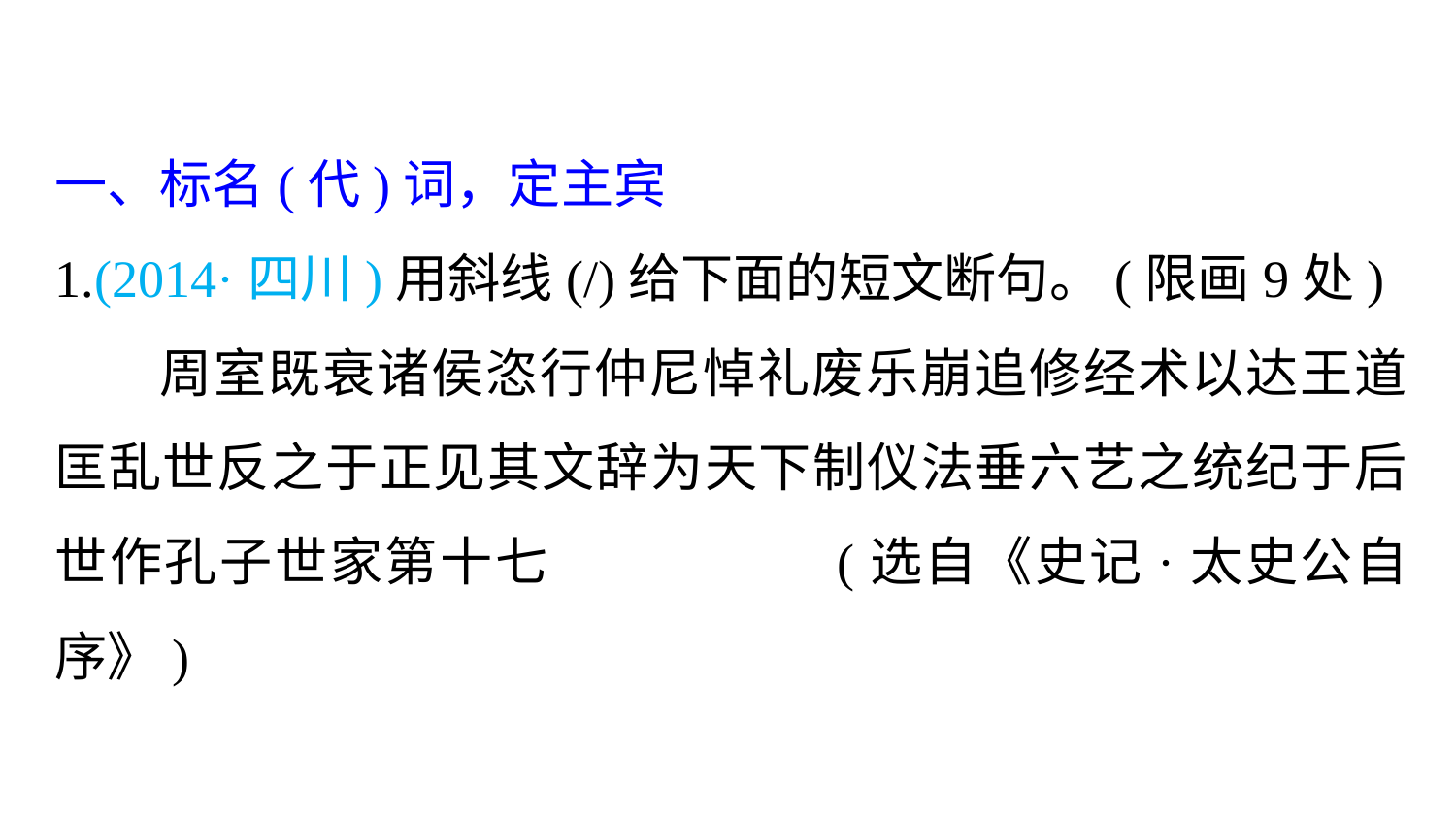

一、标名(代)词，定主宾
1.(2014·四川)用斜线(/)给下面的短文断句。(限画9处)
周室既衰诸侯恣行仲尼悼礼废乐崩追修经术以达王道匡乱世反之于正见其文辞为天下制仪法垂六艺之统纪于后世作孔子世家第十七                   (选自《史记·太史公自序》)